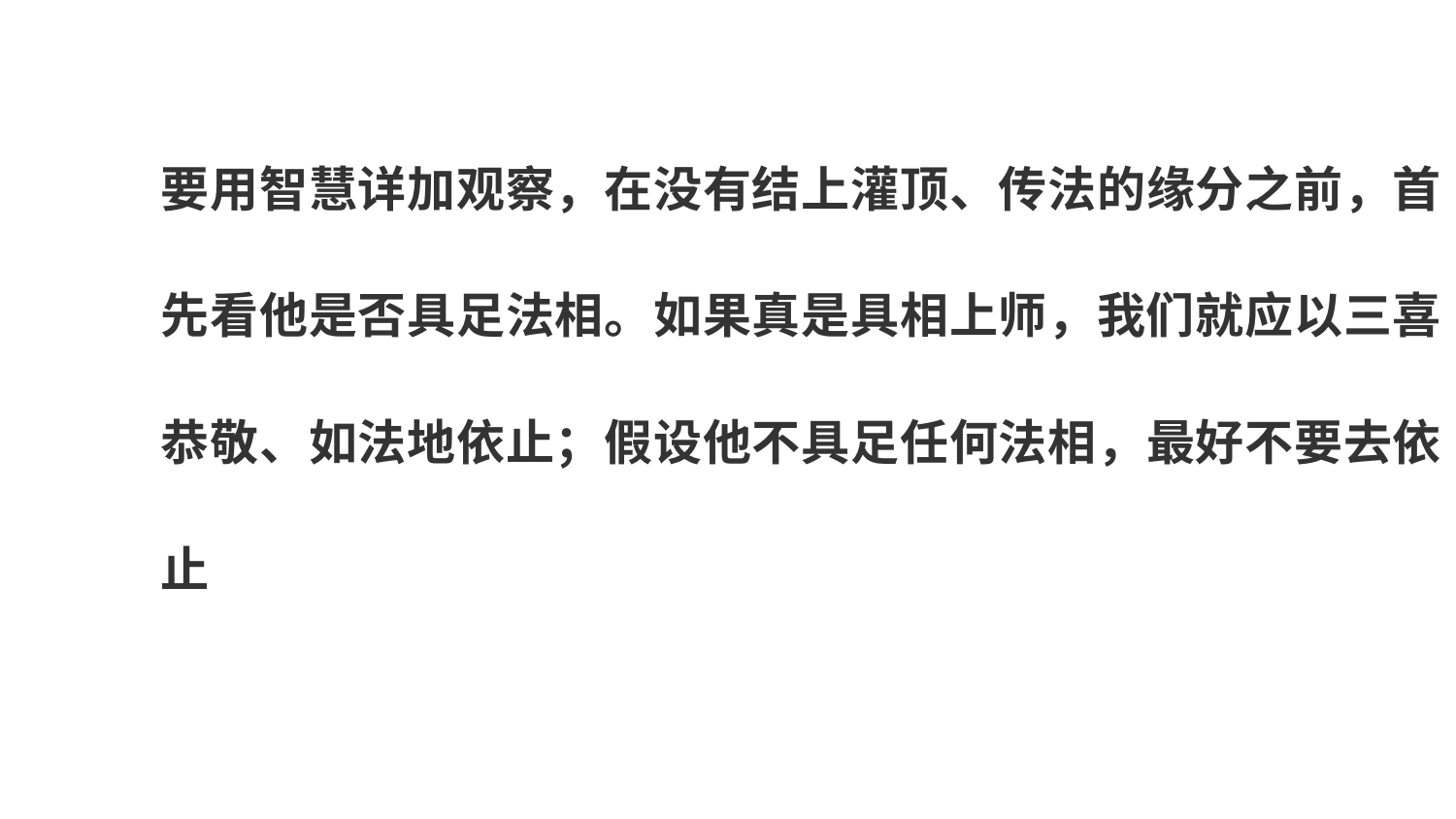

要用智慧详加观察，在没有结上灌顶、传法的缘分之前，首先看他是否具足法相。如果真是具相上师，我们就应以三喜恭敬、如法地依止；假设他不具足任何法相，最好不要去依止